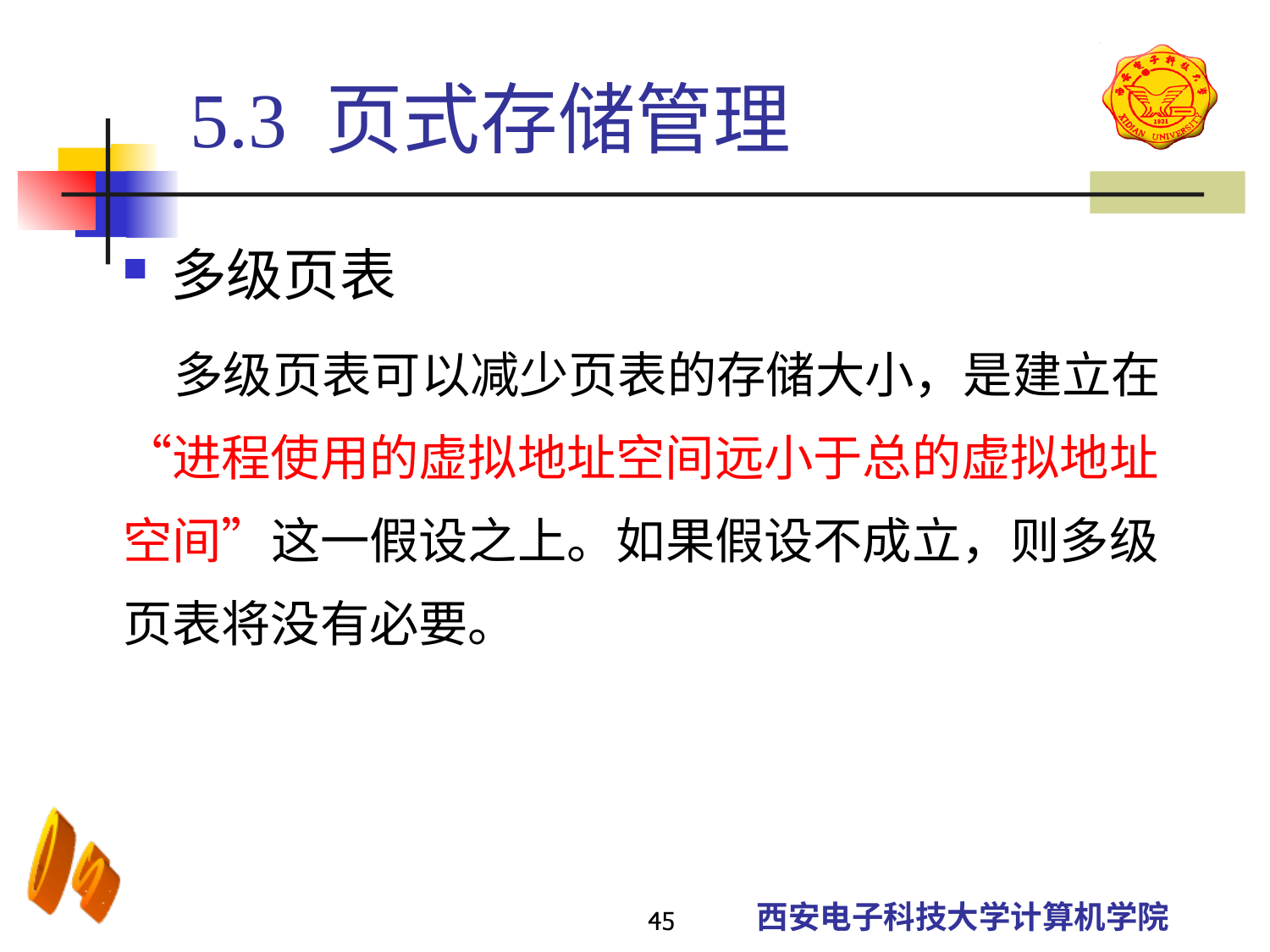

5.3 页式存储管理
多级页表
    多级页表可以减少页表的存储大小，是建立在“进程使用的虚拟地址空间远小于总的虚拟地址空间”这一假设之上。如果假设不成立，则多级页表将没有必要。

45